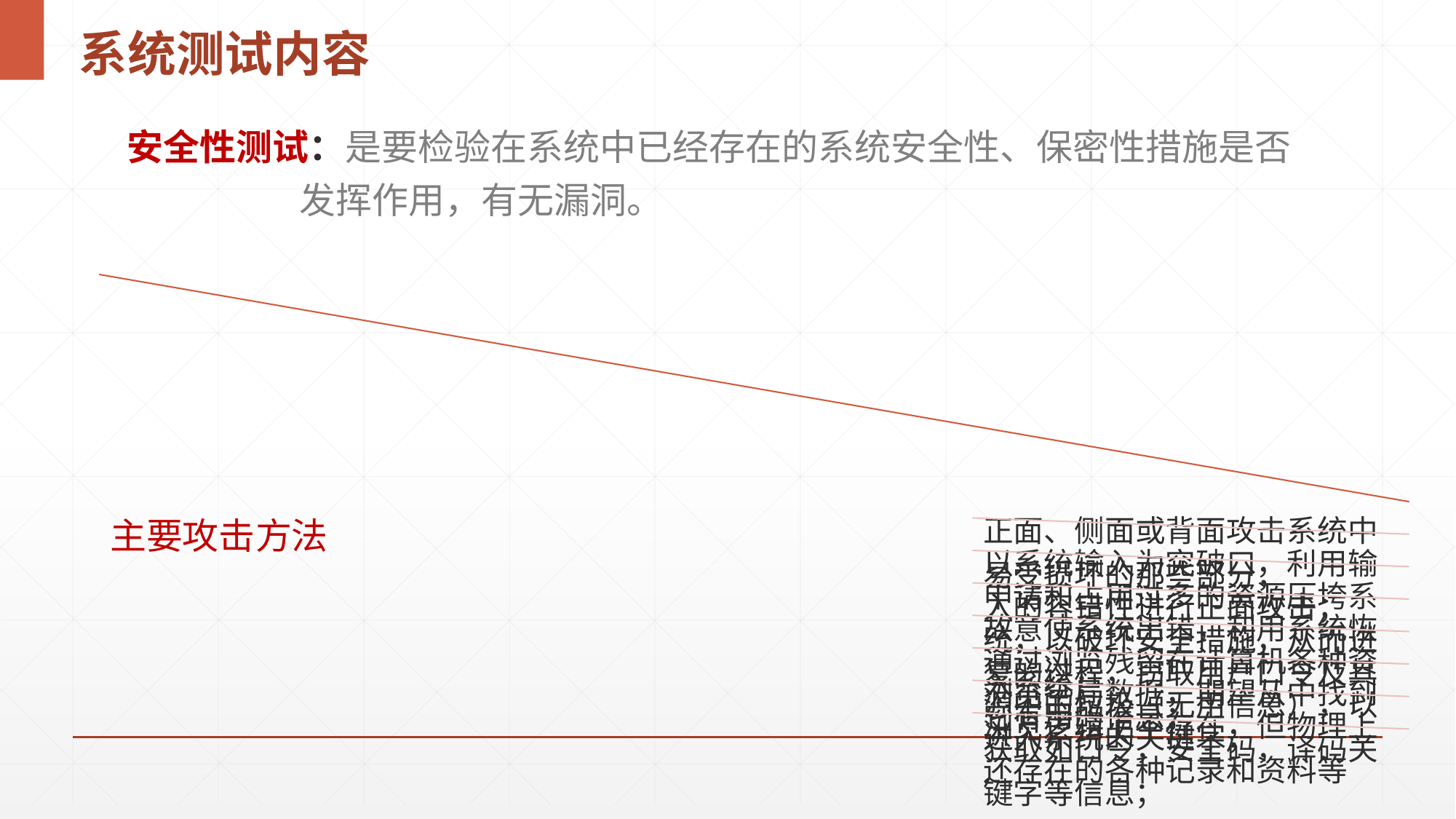

# 系统测试内容
安全性测试：是要检验在系统中已经存在的系统安全性、保密性措施是否
                    发挥作用，有无漏洞。
主要攻击方法